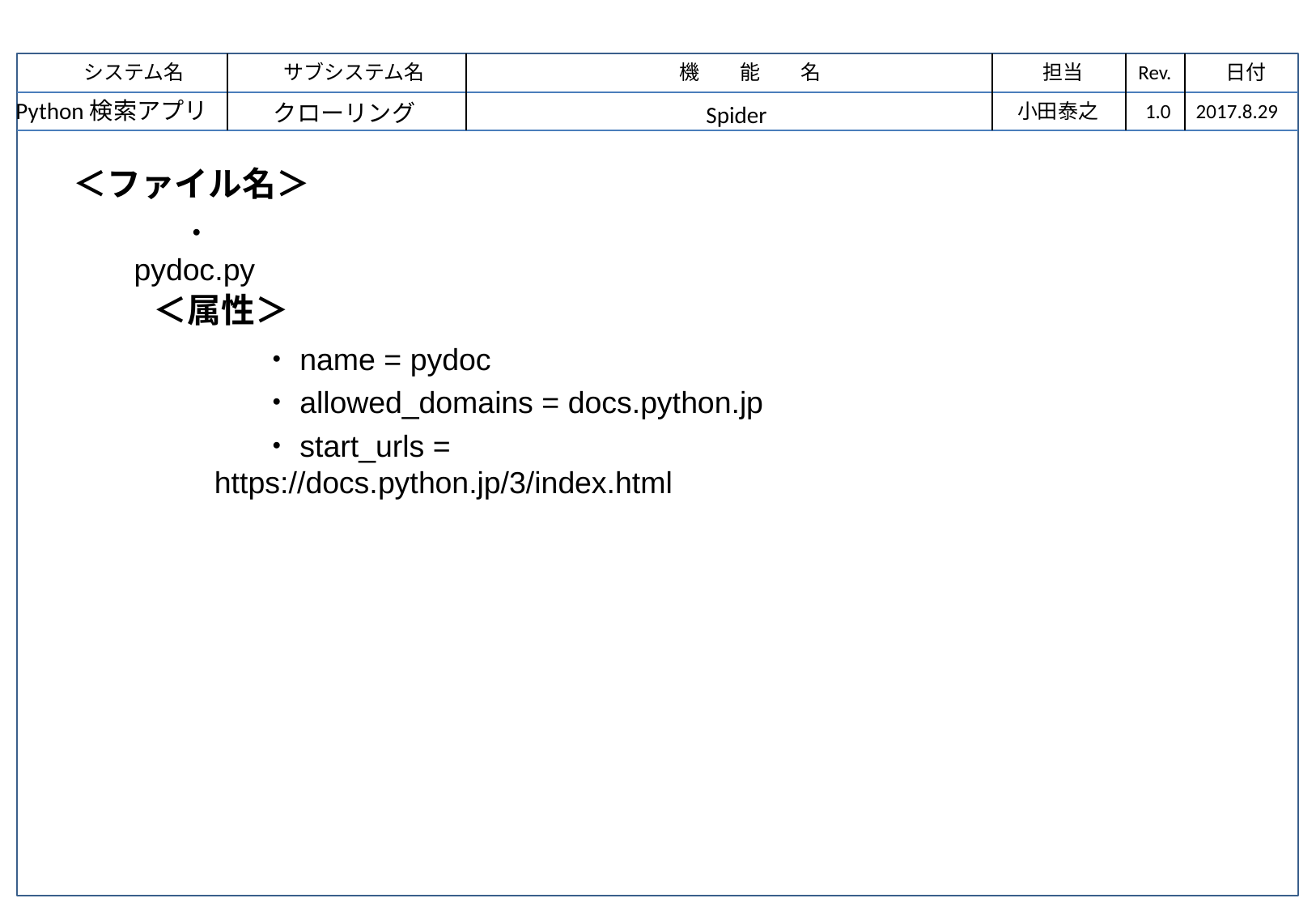

Python検索アプリ
クローリング
小田泰之
1.0
2017.8.29
Spider
＜ファイル名＞
・pydoc.py
＜属性＞
・name = pydoc
・allowed_domains = docs.python.jp
・start_urls = https://docs.python.jp/3/index.html